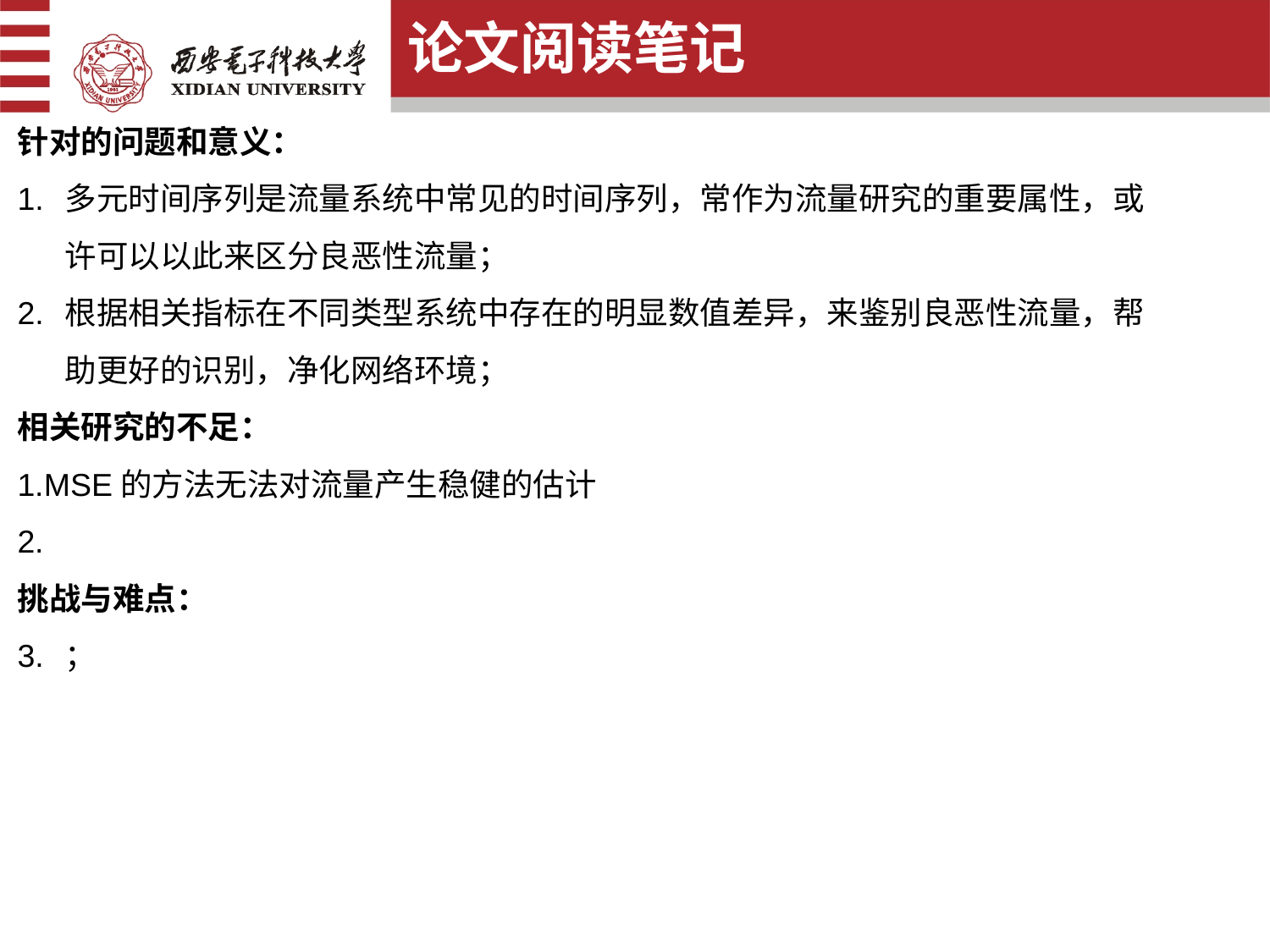

论文阅读笔记
针对的问题和意义：
多元时间序列是流量系统中常见的时间序列，常作为流量研究的重要属性，或许可以以此来区分良恶性流量；
根据相关指标在不同类型系统中存在的明显数值差异，来鉴别良恶性流量，帮助更好的识别，净化网络环境；
相关研究的不足：
1.MSE的方法无法对流量产生稳健的估计
2.
挑战与难点：
；